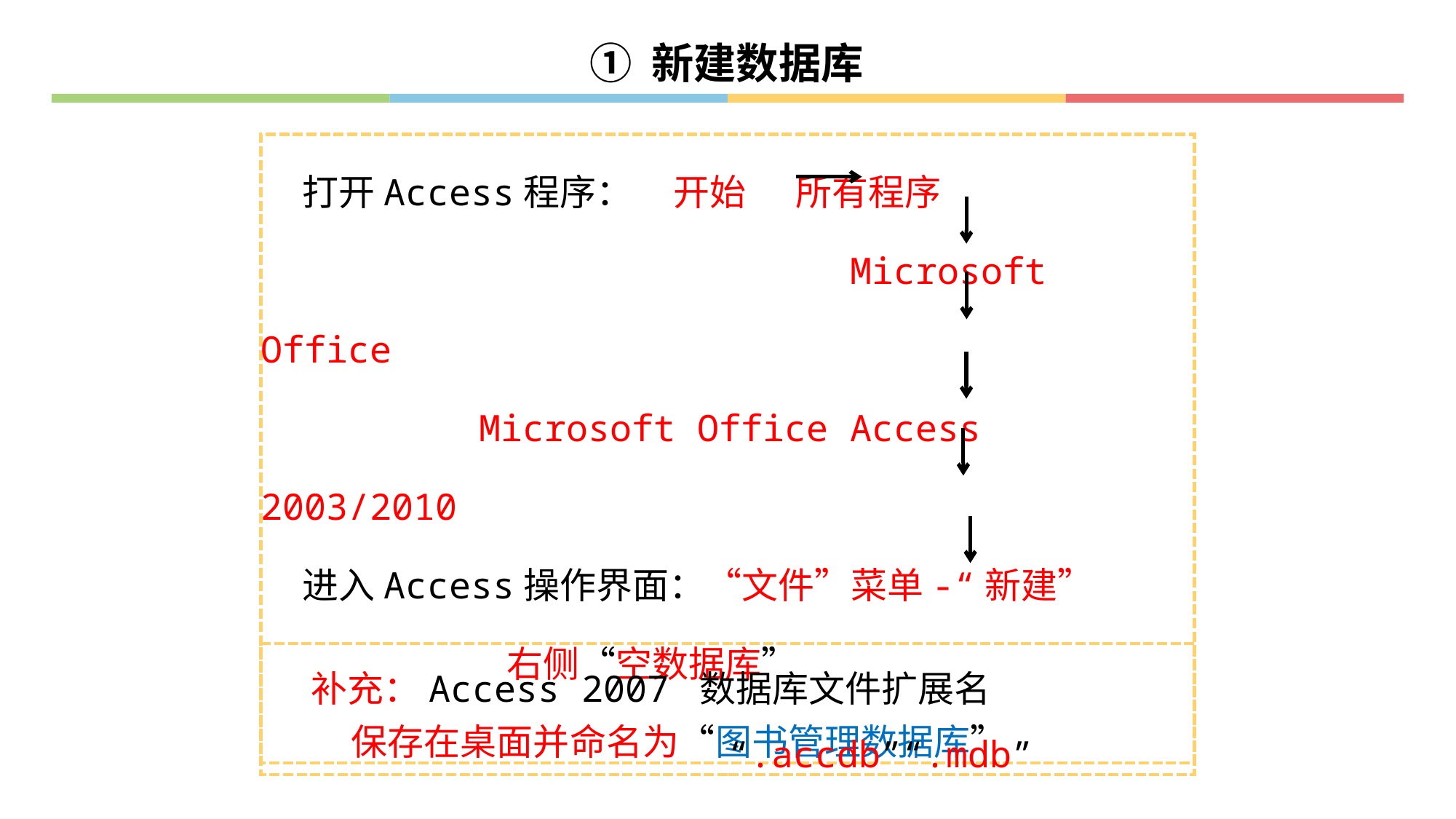

① 新建数据库
    打开Access程序：     开始      所有程序
                           Microsoft Office
          Microsoft Office Access 2003/2010
    进入Access操作界面：“文件”菜单-“新建”
                             右侧“空数据库”
          保存在桌面并命名为“图书管理数据库”
    补充：Access 2007 数据库文件扩展名
                     “.accdb”“.mdb”